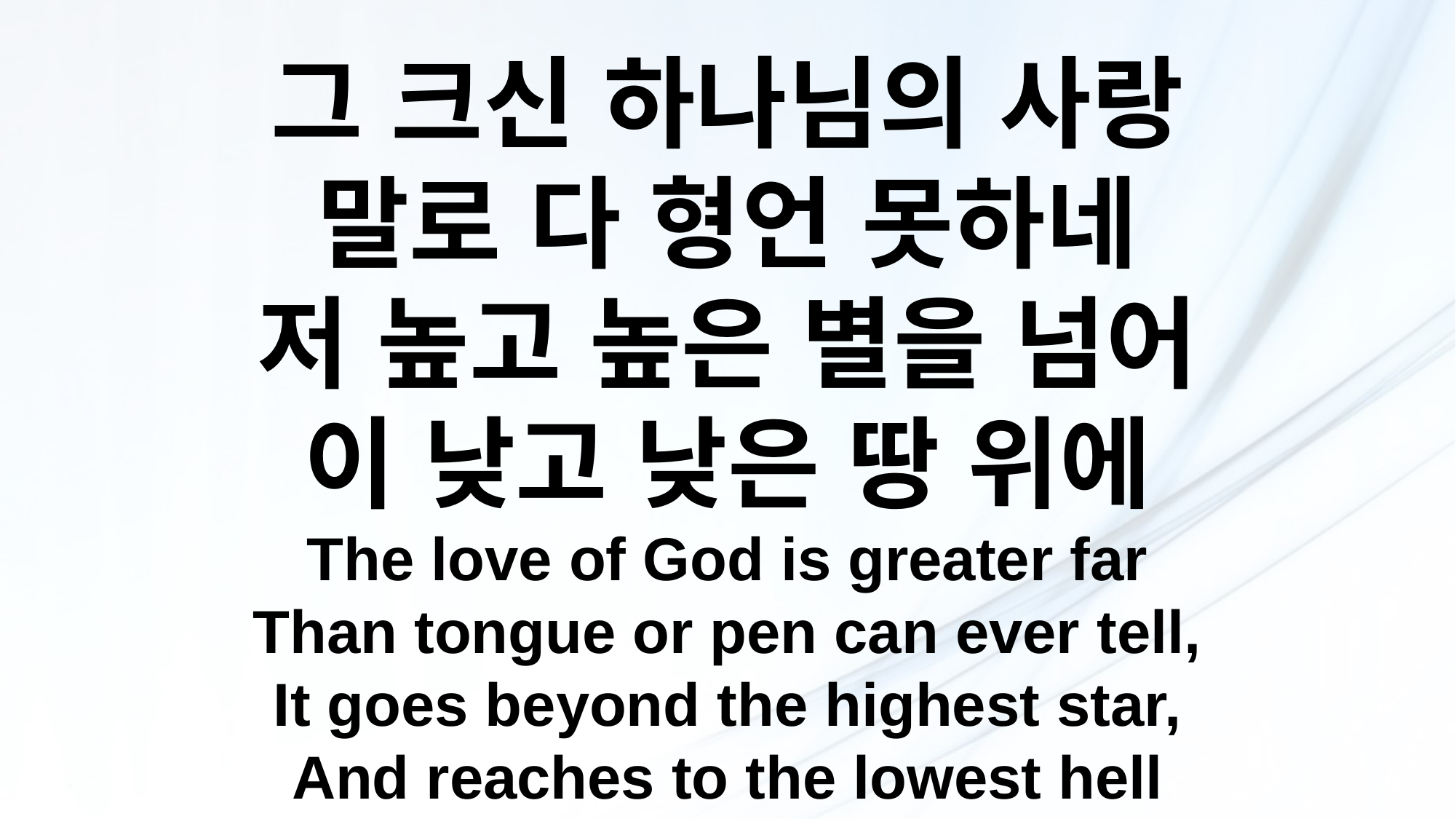

그 크신 하나님의 사랑
말로 다 형언 못하네
저 높고 높은 별을 넘어
이 낮고 낮은 땅 위에
The love of God is greater far
Than tongue or pen can ever tell,
It goes beyond the highest star,
And reaches to the lowest hell